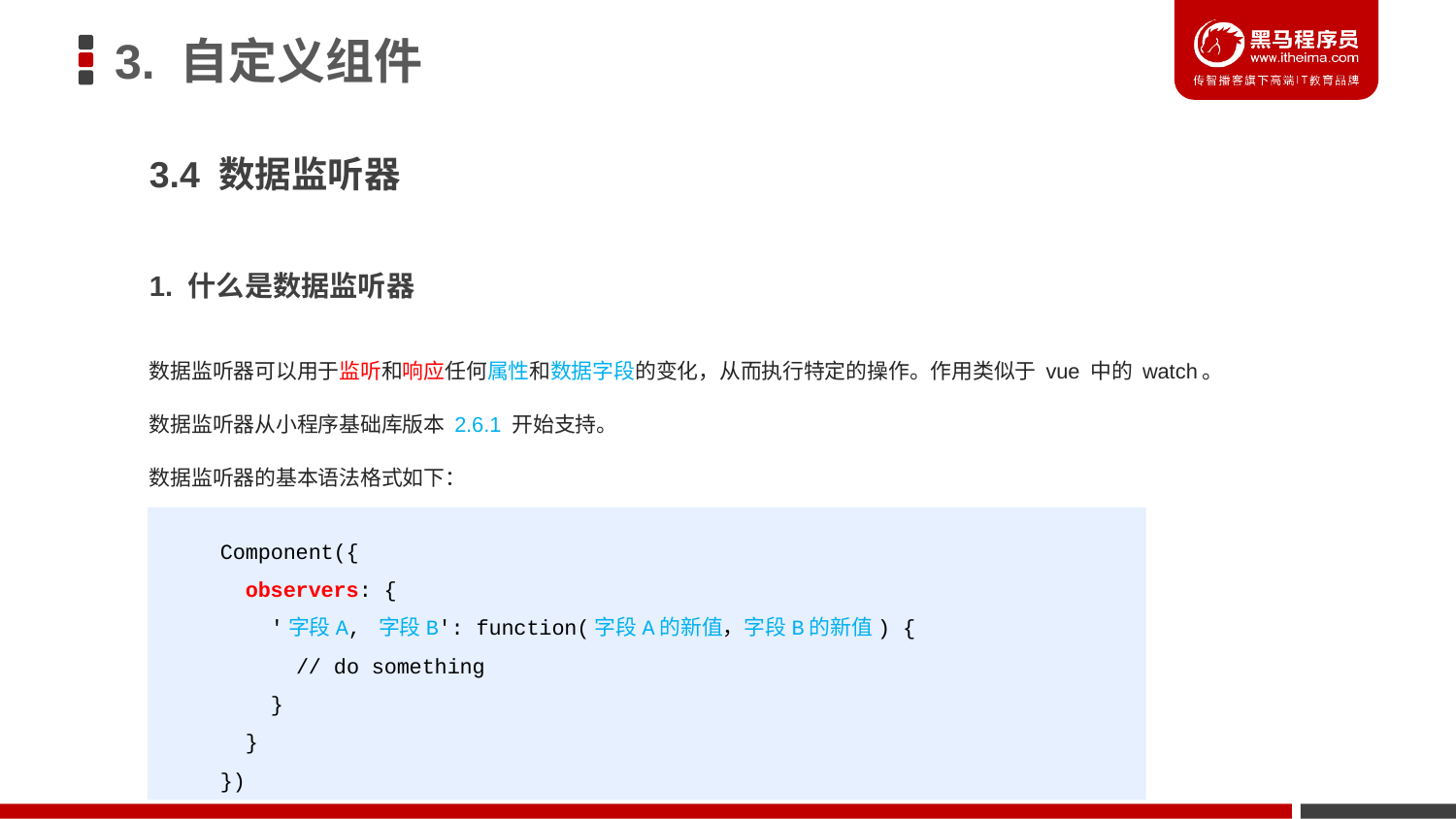

# 3. 自定义组件
3.4 数据监听器
1. 什么是数据监听器
数据监听器可以用于监听和响应任何属性和数据字段的变化，从而执行特定的操作。作用类似于 vue 中的 watch。
数据监听器从小程序基础库版本 2.6.1 开始支持。
数据监听器的基本语法格式如下：

Component({
  observers: {
    '字段A, 字段B': function(字段A的新值，字段B的新值) {
      // do something
    }
  }
})